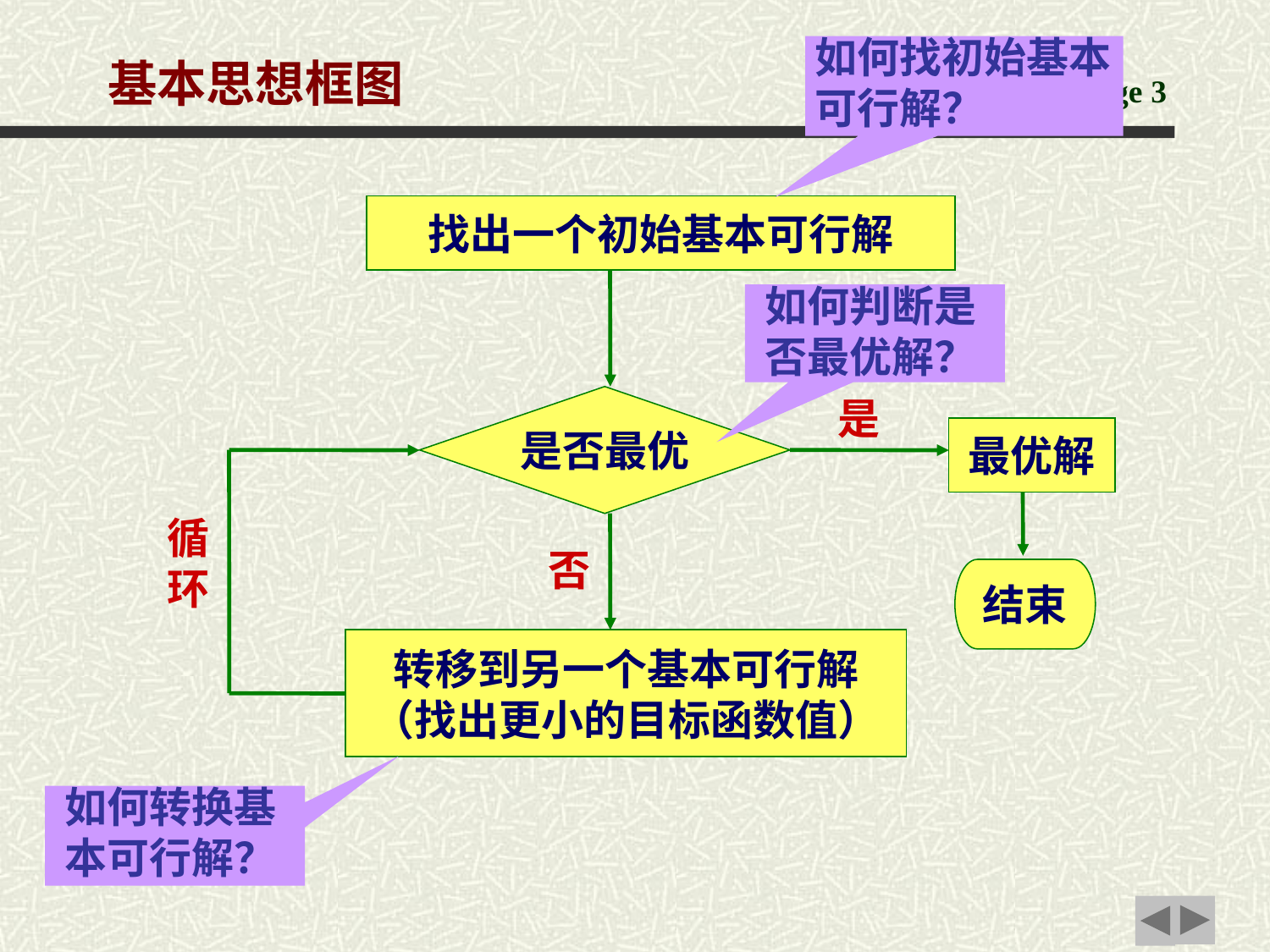

如何找初始基本可行解？

基本思想框图
找出一个初始基本可行解

如何判断是否最优解？

是
是否最优
最优解

循
环

否
结束
转移到另一个基本可行解
（找出更小的目标函数值）

如何转换基本可行解？